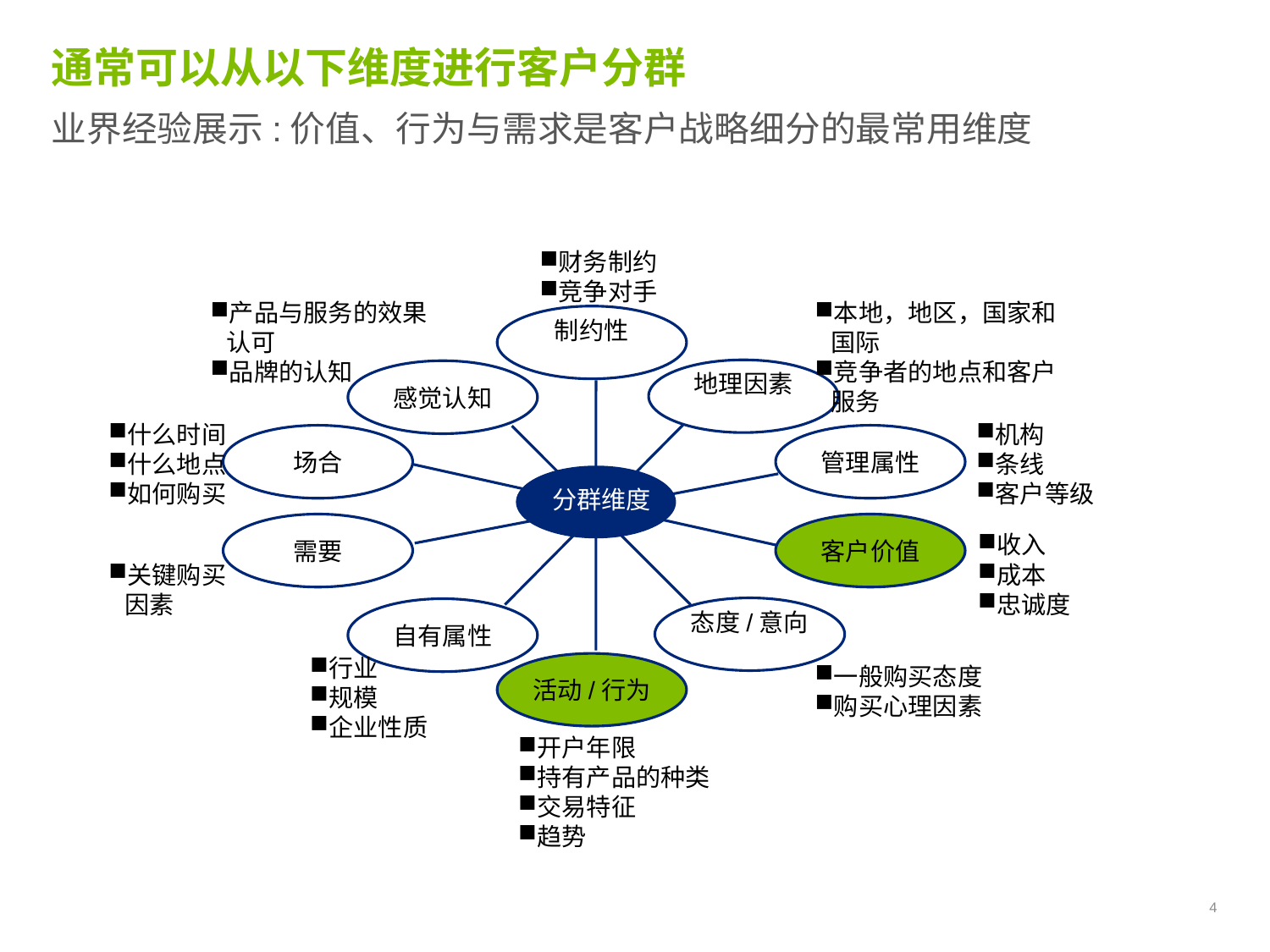

# 通常可以从以下维度进行客户分群
业界经验展示:价值、行为与需求是客户战略细分的最常用维度
财务制约
竞争对手
产品与服务的效果认可
品牌的认知

本地，地区，国家和国际
竞争者的地点和客户服务

制约性

地理因素

感觉认知

什么时间
什么地点
如何购买

机构
条线
客户等级

场合
管理属性

分群维度

需要
客户价值
收入
成本
忠诚度
关键购买因素
态度/意向

自有属性
行业
规模
企业性质
活动/行为
一般购买态度
购买心理因素
开户年限
持有产品的种类
交易特征
趋势

4